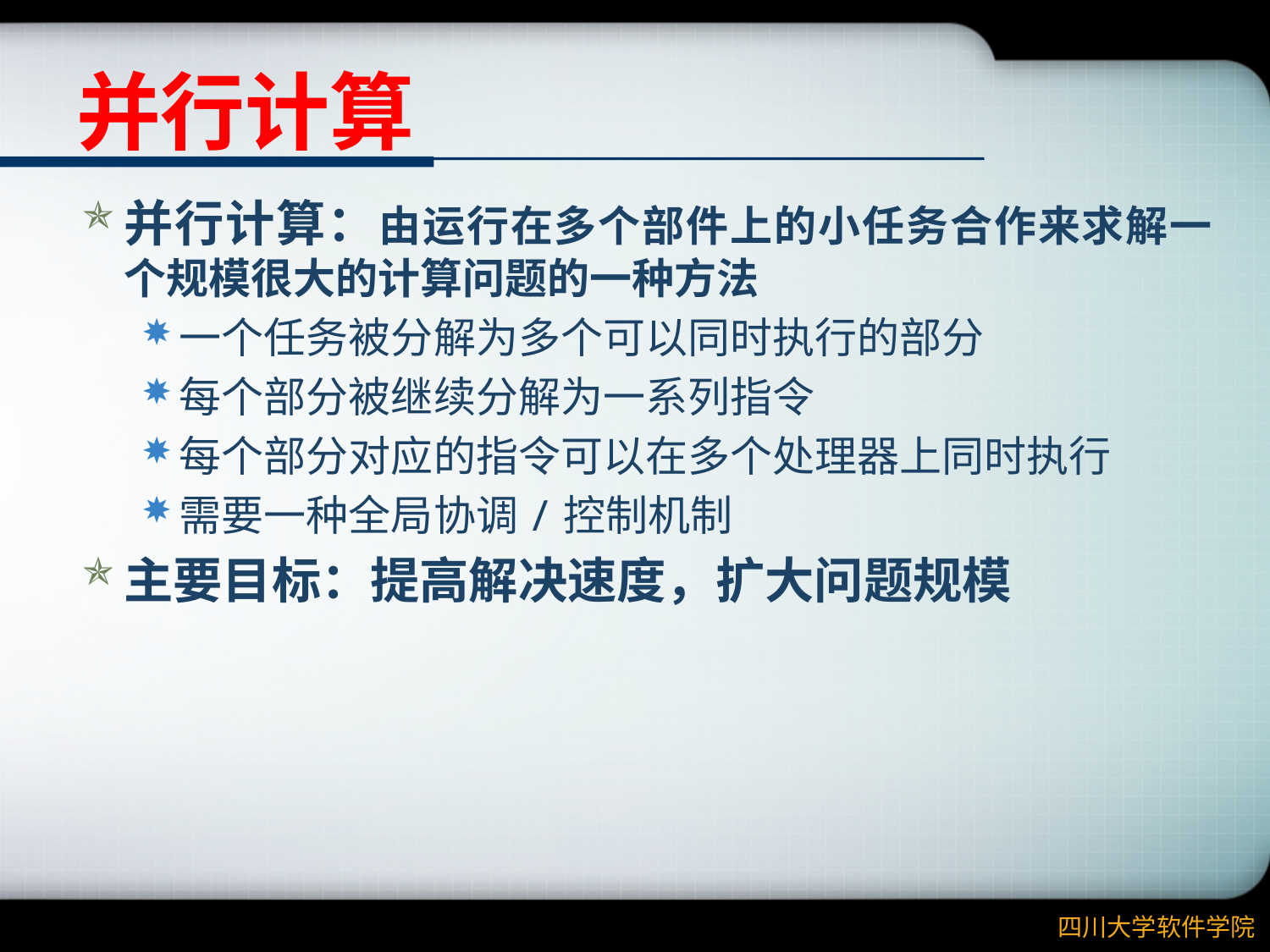

# 并行计算
并行计算：由运行在多个部件上的小任务合作来求解一个规模很大的计算问题的一种方法
一个任务被分解为多个可以同时执行的部分
每个部分被继续分解为一系列指令
每个部分对应的指令可以在多个处理器上同时执行
需要一种全局协调/控制机制
主要目标：提高解决速度，扩大问题规模